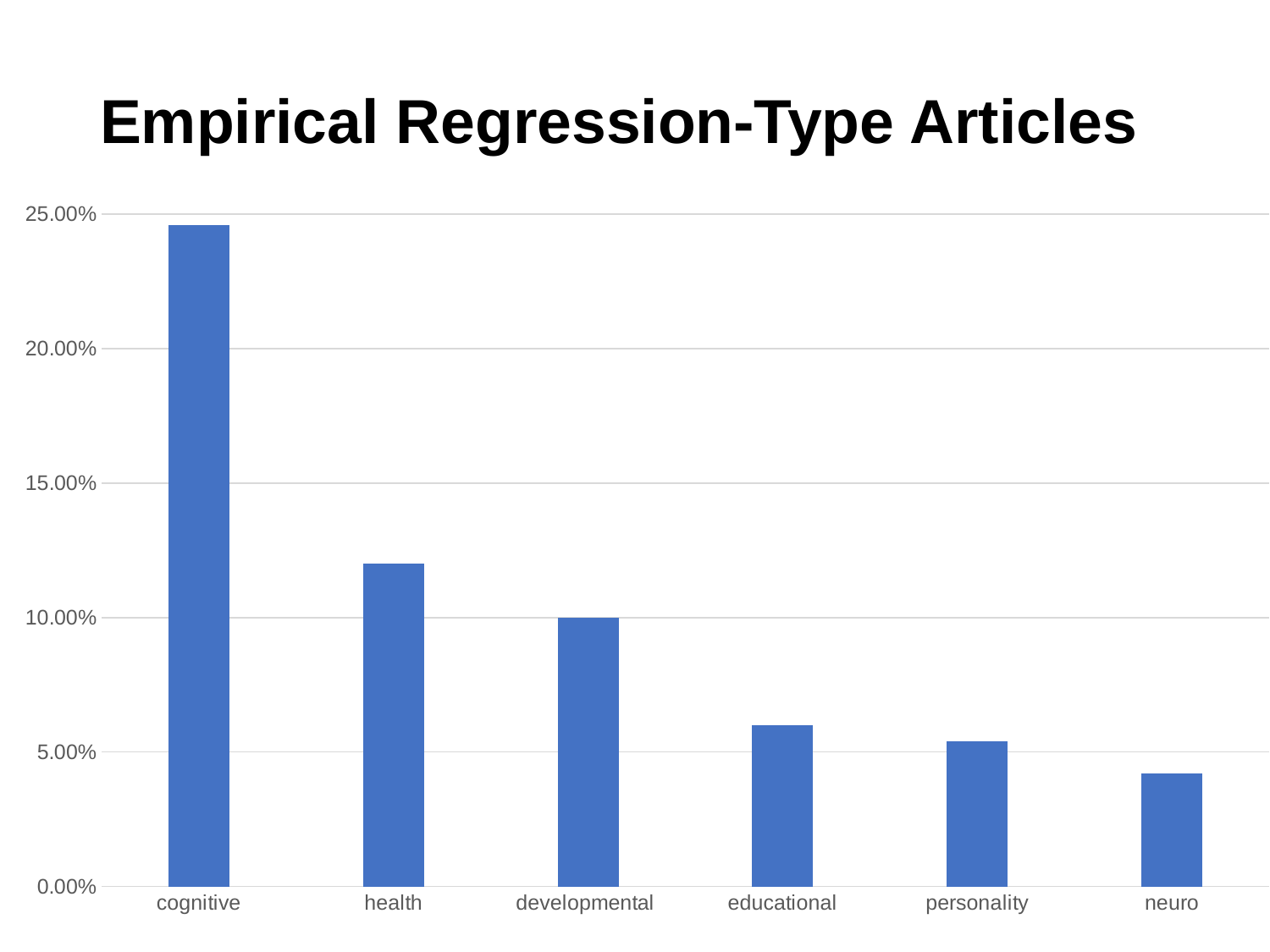

# Empirical Regression-Type Articles

### Chart

| Category | 系列 1 |
|---|---|
| cognitive | 0.246 |
| health | 0.12 |
| developmental  | 0.1 |
| educational | 0.06 |
| personality | 0.054 |
| neuro | 0.042 |